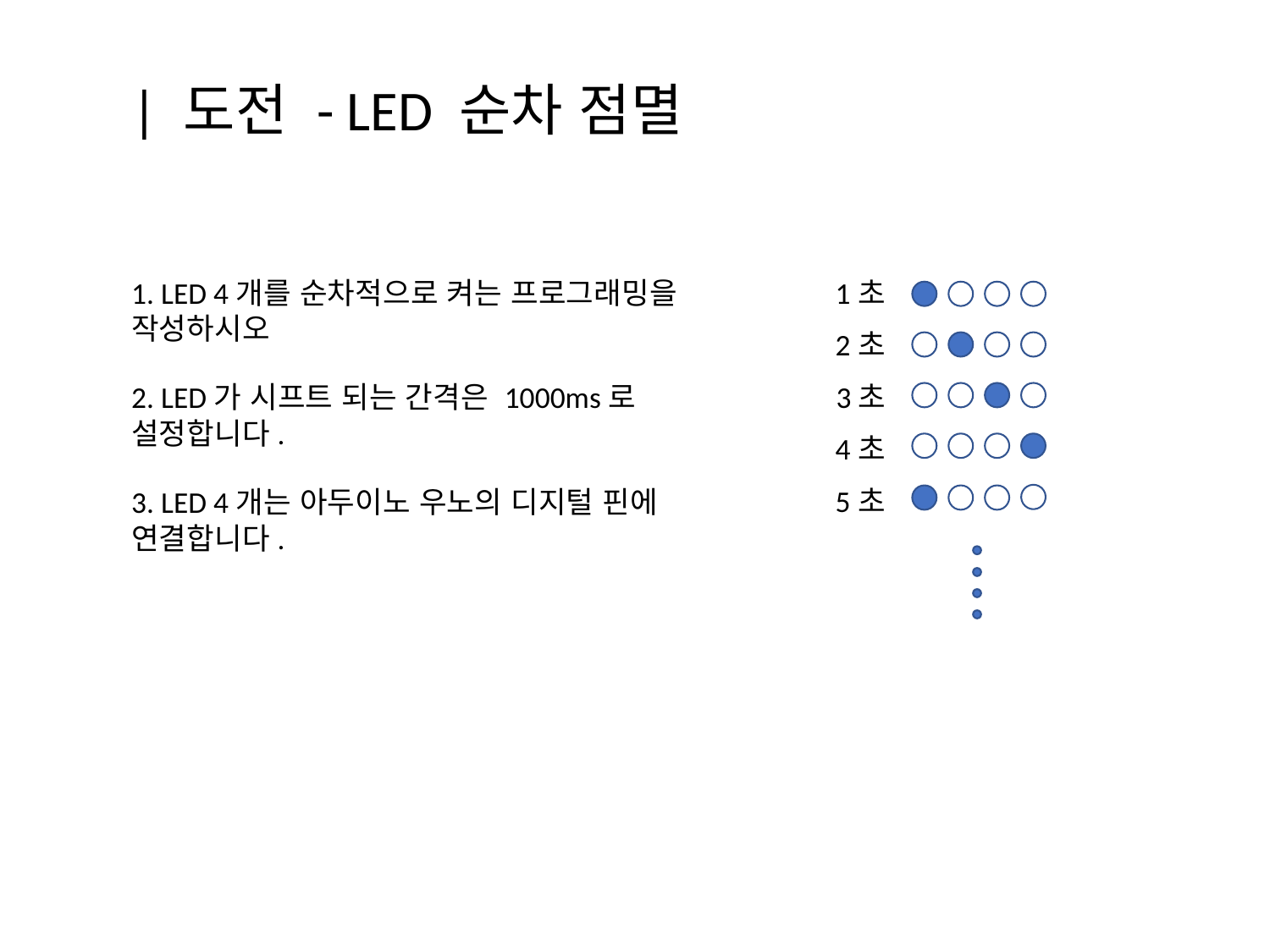

| 도전 - LED 순차 점멸
1. LED 4개를 순차적으로 켜는 프로그래밍을 작성하시오
1초

2초

3초
2. LED가 시프트 되는 간격은 1000ms로 설정합니다.

4초

5초
3. LED 4개는 아두이노 우노의 디지털 핀에 연결합니다.